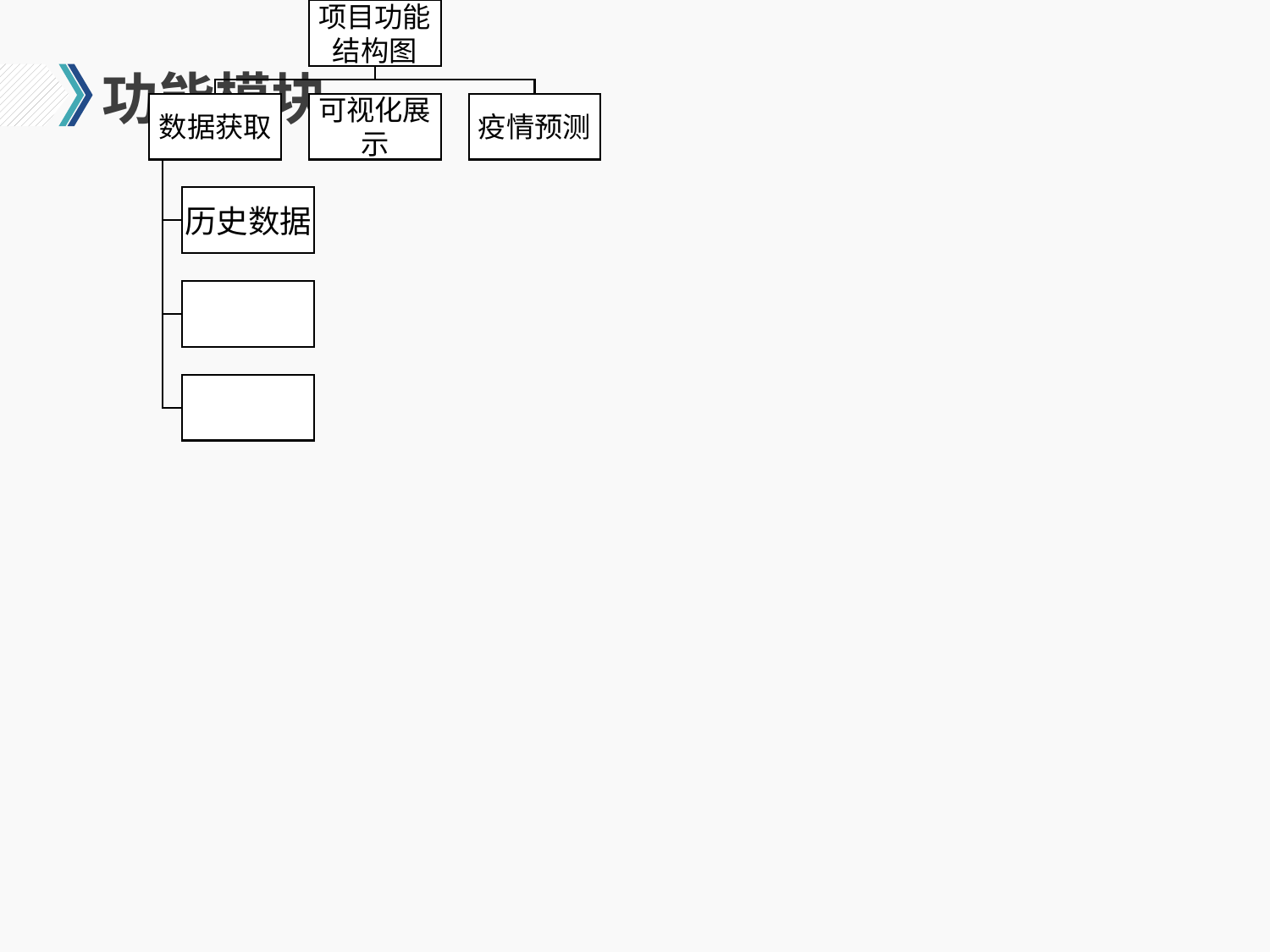

# 功能模块
项目功能结构图
数据获取
历史数据

可视化展示
疫情预测